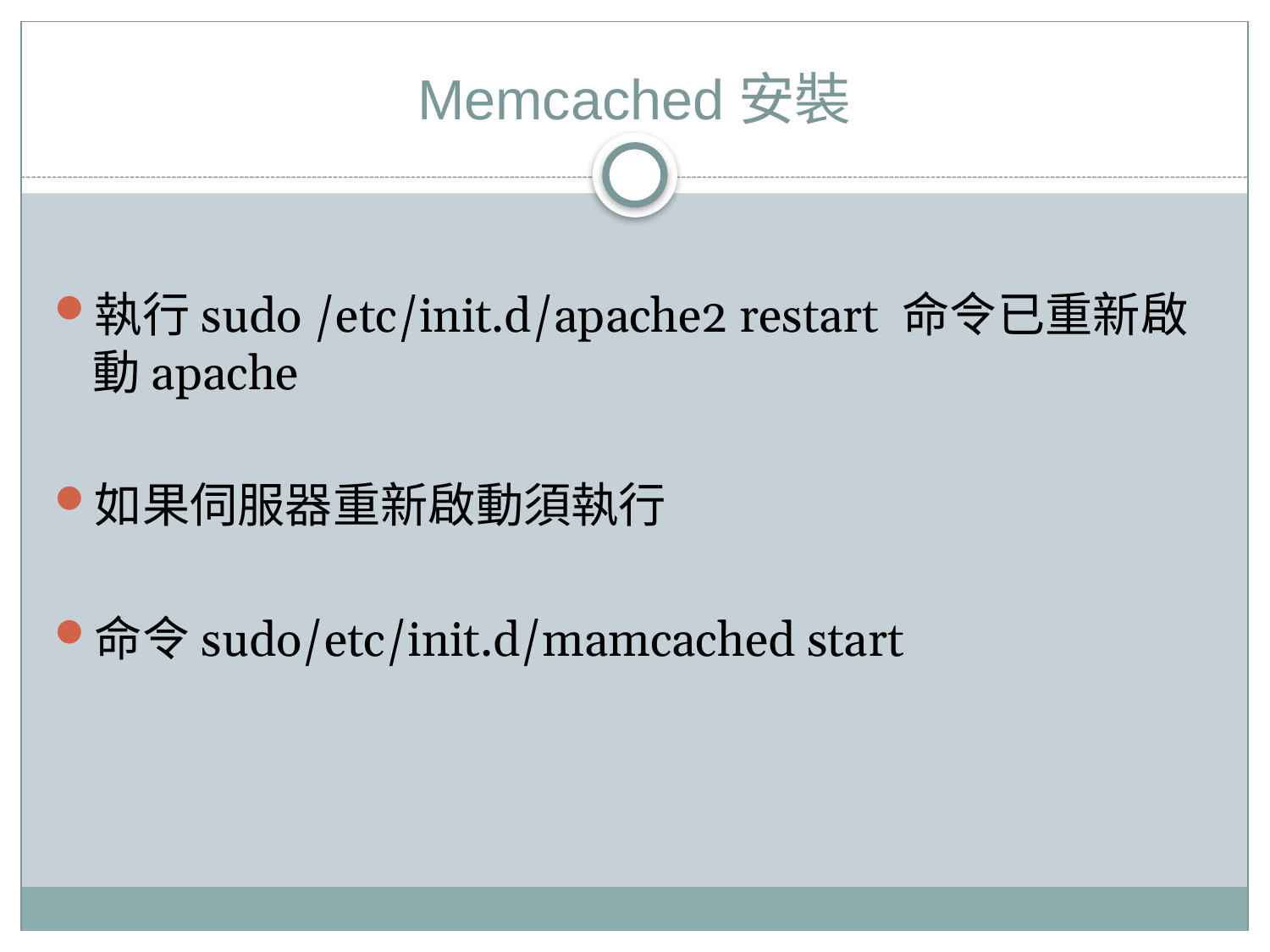

# Memcached安裝

執行sudo /etc/init.d/apache2 restart 命令已重新啟動apache

如果伺服器重新啟動須執行

命令sudo/etc/init.d/mamcached start